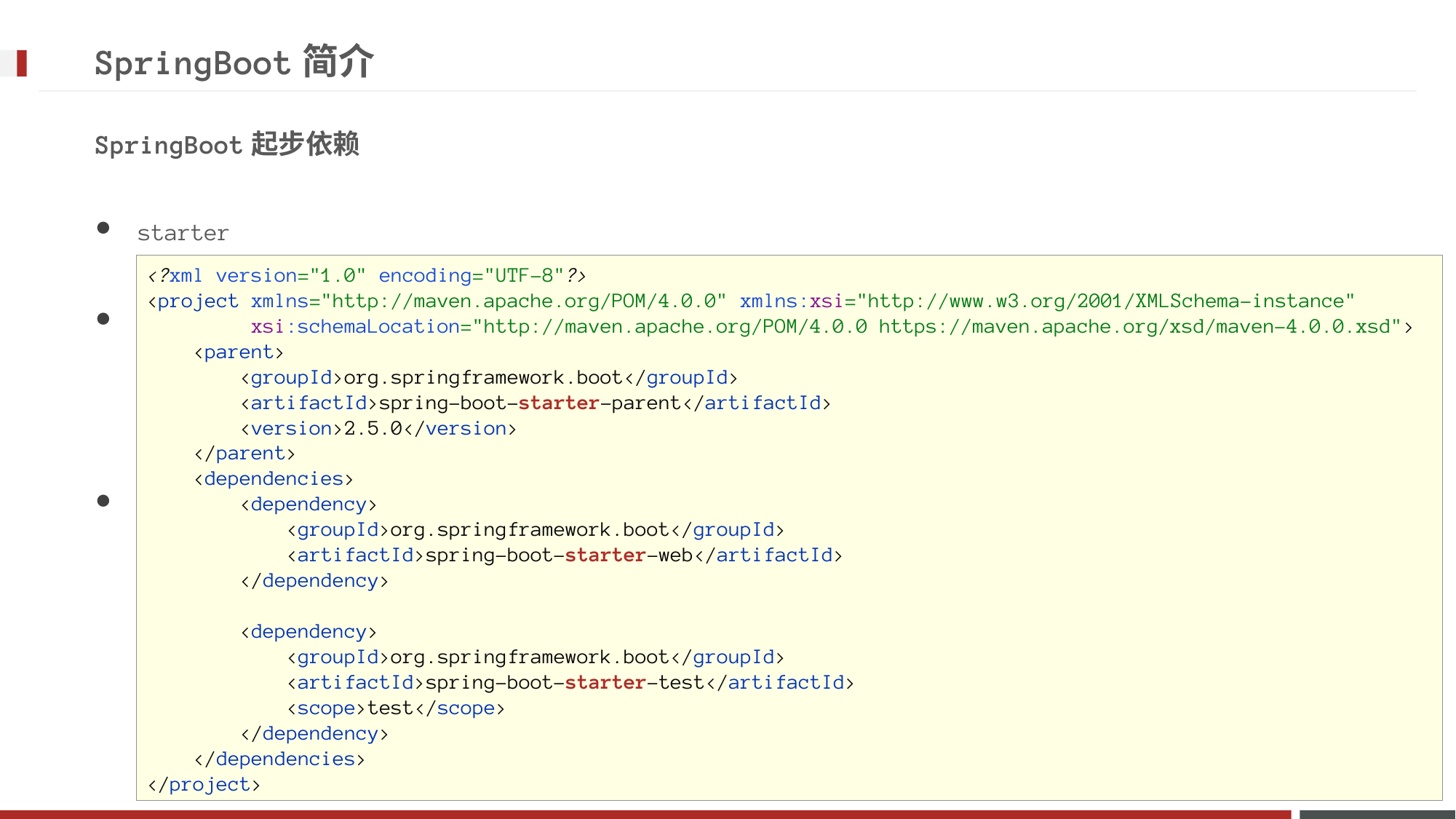

# SpringBoot简介
SpringBoot起步依赖
starter
SpringBoot中常见项目名称，定义了当前项目使用的所有项目坐标，以达到减少依赖配置的目的
parent
所有SpringBoot项目要继承的项目，定义了若干个坐标版本号（依赖管理，而非依赖），以达到减少依赖冲突的目的
spring-boot-starter-parent（2.5.0）与 spring-boot-starter-parent（2.4.6）共计57处坐标版本不同

实际开发
使用任意坐标时，仅书写GAV中的G和A，V由SpringBoot提供
如发生坐标错误，再指定version（要小心版本冲突）

<?xml version="1.0" encoding="UTF-8"?>
<project xmlns="http://maven.apache.org/POM/4.0.0" xmlns:xsi="http://www.w3.org/2001/XMLSchema-instance"
         xsi:schemaLocation="http://maven.apache.org/POM/4.0.0 https://maven.apache.org/xsd/maven-4.0.0.xsd">
    <parent>
        <groupId>org.springframework.boot</groupId>
        <artifactId>spring-boot-starter-parent</artifactId>
        <version>2.5.0</version>
    </parent>
    <dependencies>
        <dependency>
            <groupId>org.springframework.boot</groupId>
            <artifactId>spring-boot-starter-web</artifactId>
        </dependency>
        <dependency>
            <groupId>org.springframework.boot</groupId>
            <artifactId>spring-boot-starter-test</artifactId>
            <scope>test</scope>
        </dependency>
    </dependencies>
</project>